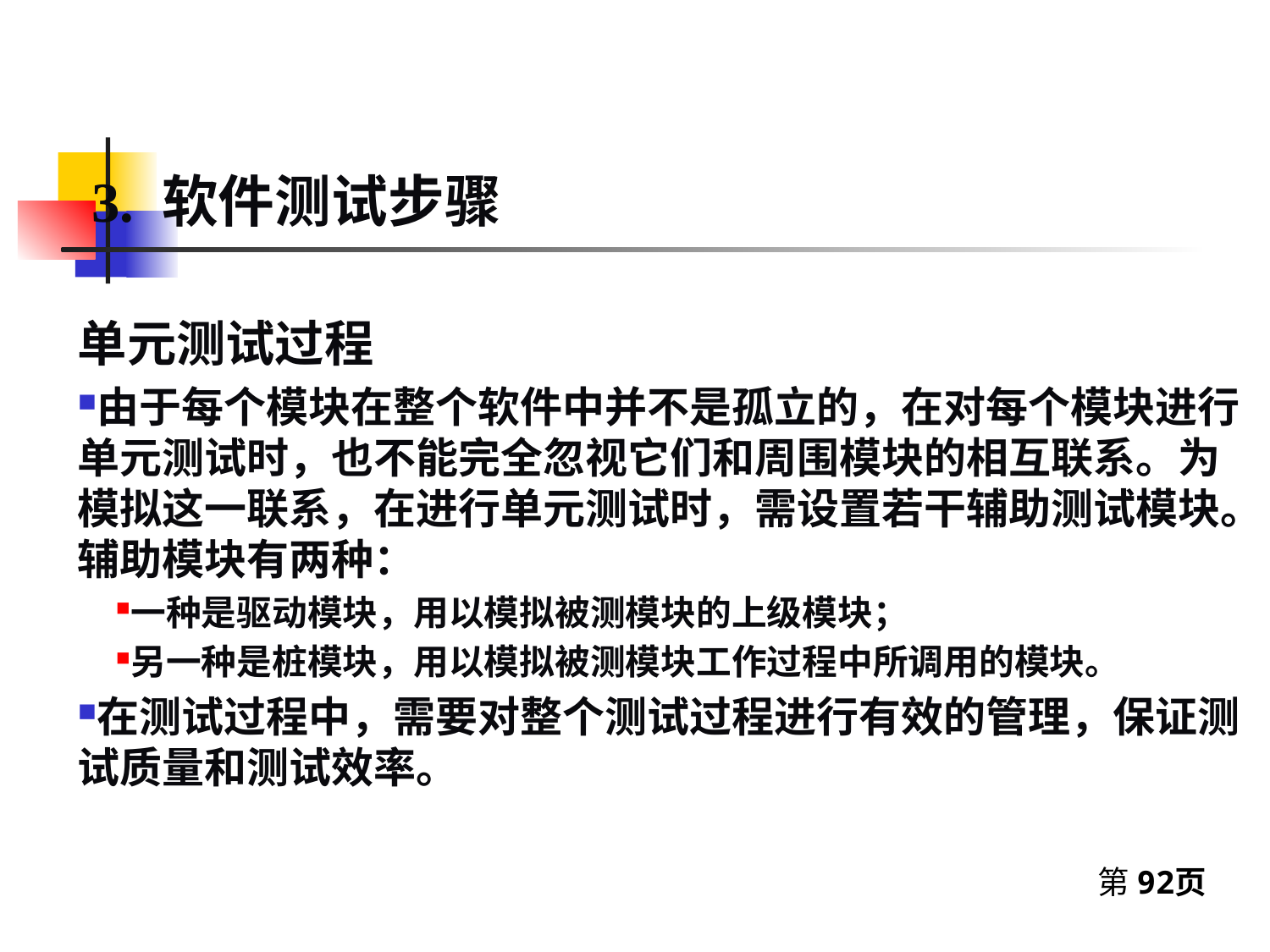

3. 软件测试步骤
单元测试过程
由于每个模块在整个软件中并不是孤立的，在对每个模块进行单元测试时，也不能完全忽视它们和周围模块的相互联系。为模拟这一联系，在进行单元测试时，需设置若干辅助测试模块。辅助模块有两种：
一种是驱动模块，用以模拟被测模块的上级模块；
另一种是桩模块，用以模拟被测模块工作过程中所调用的模块。
在测试过程中，需要对整个测试过程进行有效的管理，保证测试质量和测试效率。